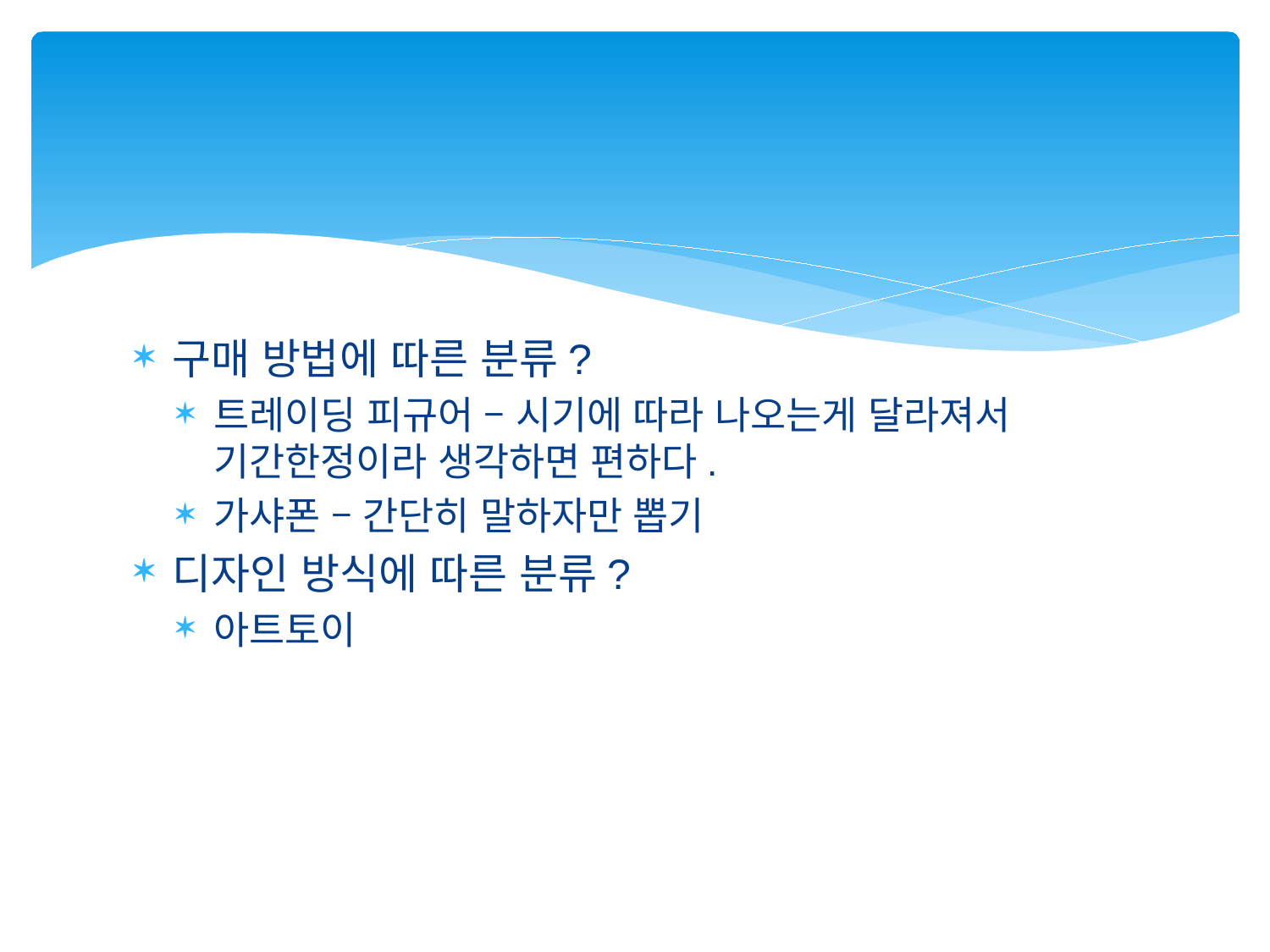

구매 방법에 따른 분류?
트레이딩 피규어 – 시기에 따라 나오는게 달라져서 기간한정이라 생각하면 편하다.
가샤폰 – 간단히 말하자만 뽑기
디자인 방식에 따른 분류?
아트토이